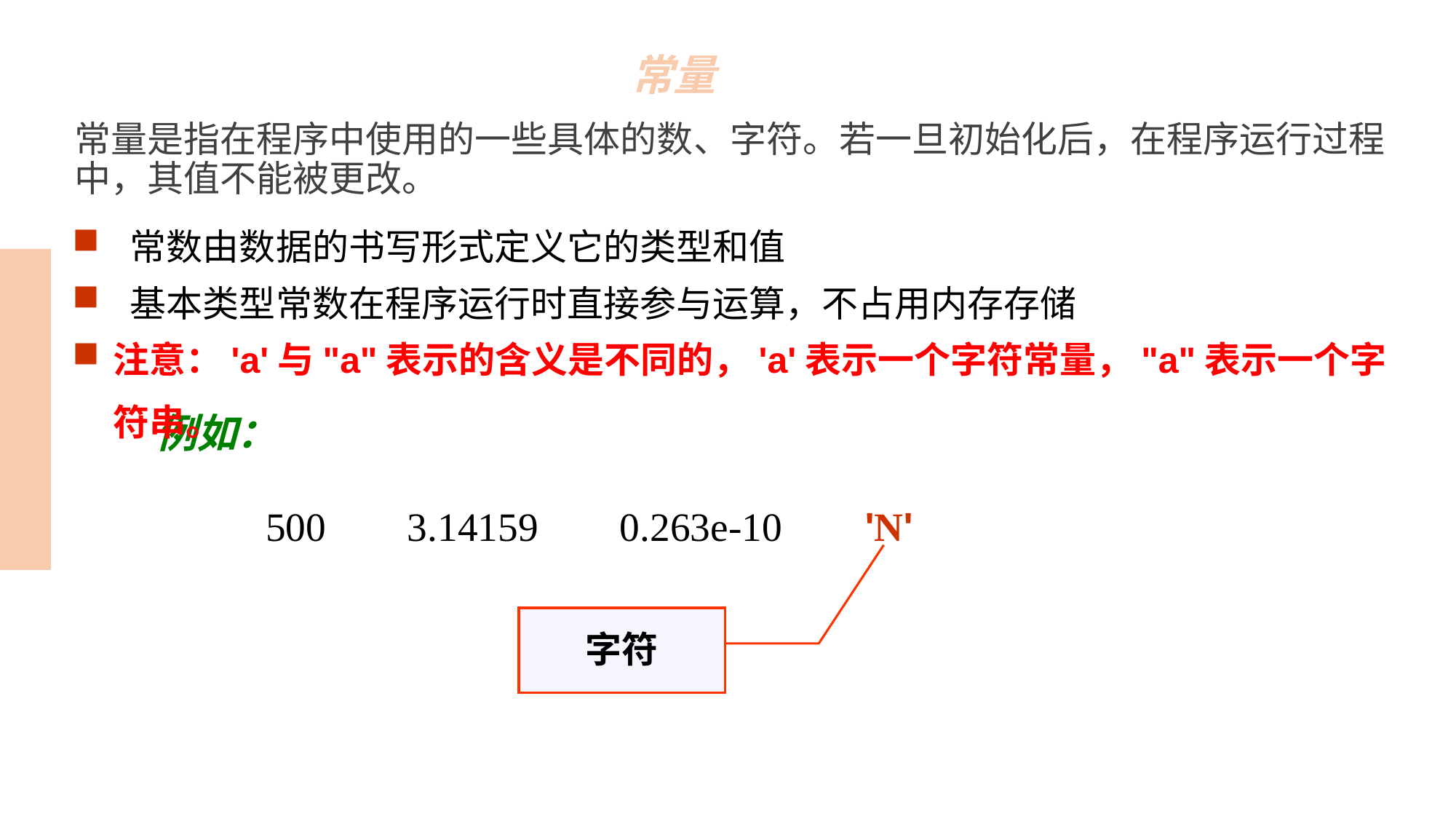

常量
常量是指在程序中使用的一些具体的数、字符。若一旦初始化后，在程序运行过程中，其值不能被更改。
 常数由数据的书写形式定义它的类型和值
 基本类型常数在程序运行时直接参与运算，不占用内存存储
注意：'a'与"a"表示的含义是不同的，'a'表示一个字符常量，"a"表示一个字符串。

例如：
	500        3.14159        0.263e-10        'N'
字符